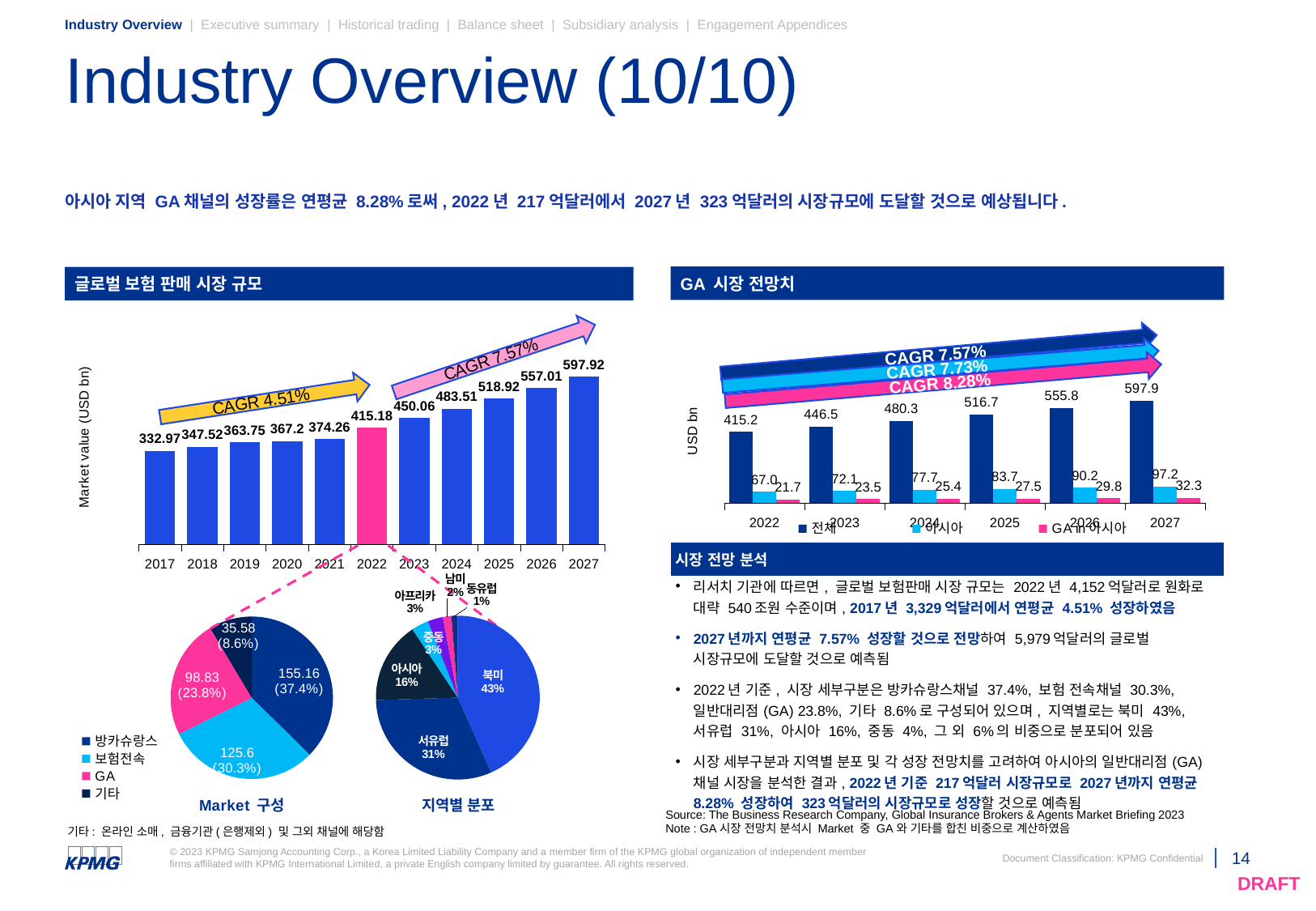

Industry Overview  |  Executive summary  |  Historical trading  |  Balance sheet  |  Subsidiary analysis  |  Engagement Appendices
# Industry Overview (10/10)
아시아 지역 GA채널의 성장률은 연평균 8.28%로써, 2022년 217억달러에서 2027년 323억달러의 시장규모에 도달할 것으로 예상됩니다.
GA 시장 전망치
글로벌 보험 판매 시장 규모

### Chart

| Category |  |
|---|---|
| 2017 | 332.97 |
| 2018 | 347.52 |
| 2019 | 363.75 |
| 2020 | 367.2 |
| 2021 | 374.26 |
| 2022 | 415.18 |
| 2023 | 450.06 |
| 2024 | 483.51 |
| 2025 | 518.92 |
| 2026 | 557.01 |
| 2027 | 597.92 |

### Chart

| Category | 전체 | 아시아 | GA in아시아 |
|---|---|---|---|
| 2022 | 415.1800000000001 | 66.97 | 21.68132981670159 |
| 2023 | 446.544105 | 72.14678099999999 | 23.455952797289882 |
| 2024 | 480.30907889810004 | 77.72372717129998 | 25.386083991000895 |
| 2025 | 516.6611477419024 | 83.73177128164147 | 27.486800422491743 |
| 2026 | 555.8011745535613 | 90.20423720171235 | 29.77476340054339 |
| 2027 | 597.9458250945206 | 97.17702473740471 | 32.26838557243265 |
CAGR 7.57%
CAGR 7.73%
CAGR 8.28%
| 시장 전망 분석 |
| --- |
| 리서치 기관에 따르면, 글로벌 보험판매 시장 규모는 2022년 4,152억달러로 원화로 대략 540조원 수준이며, 2017년 3,329억달러에서 연평균 4.51% 성장하였음 2027년까지 연평균 7.57% 성장할 것으로 전망하여 5,979억달러의 글로벌 시장규모에 도달할 것으로 예측됨 2022년 기준, 시장 세부구분은 방카슈랑스채널 37.4%, 보험 전속채널 30.3%, 일반대리점(GA) 23.8%, 기타 8.6%로 구성되어 있으며, 지역별로는 북미 43%, 서유럽 31%, 아시아 16%, 중동 4%, 그 외 6%의 비중으로 분포되어 있음 시장 세부구분과 지역별 분포 및 각 성장 전망치를 고려하여 아시아의 일반대리점(GA)채널 시장을 분석한 결과, 2022년 기준 217억달러 시장규모로 2027년까지 연평균 8.28% 성장하여 323억달러의 시장규모로 성장할 것으로 예측됨 |

### Chart: Market 구성

| Category |  |
|---|---|
| 방카슈랑스 | 155.16 |
| 보험전속 | 125.6 |
| GA | 98.83 |
| 기타 | 35.58 |

### Chart: 지역별 분포

| Category |  |
|---|---|
| 북미 | 179.92 |
| 서유럽 | 129.43 |
| 아시아 | 66.97 |
| 중동 | 14.16 |
| 아프리카 | 12.55 |
| 남미 | 6.91 |
| 동유럽 | 5.24 |
Source: The Business Research Company, Global Insurance Brokers & Agents Market Briefing 2023
Note : GA시장 전망치 분석시 Market 중 GA와 기타를 합친 비중으로 계산하였음
기타: 온라인 소매, 금융기관(은행제외) 및 그외 채널에 해당함